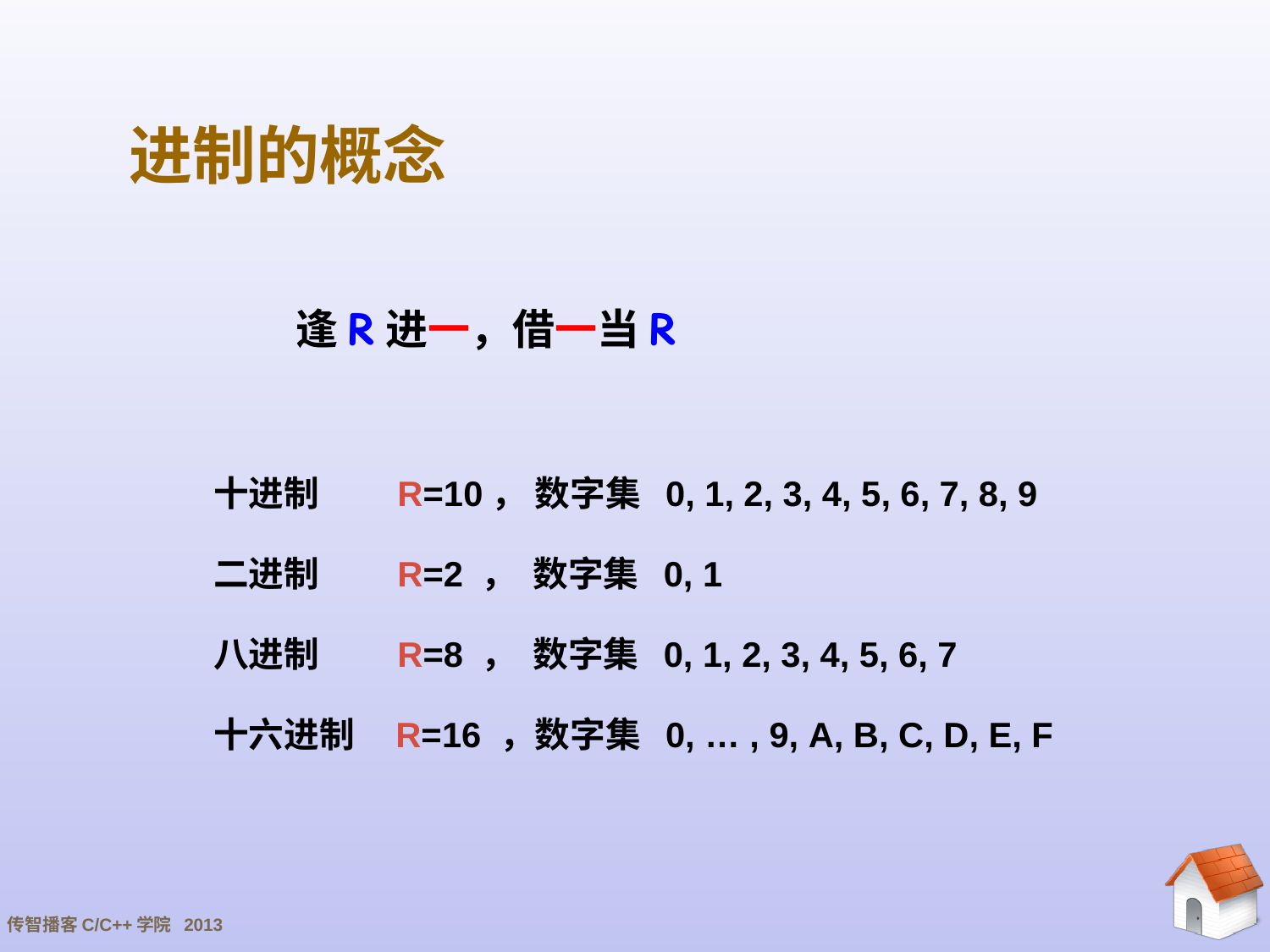

# 进制的概念
逢R进一，借一当R
十进制	      R=10， 数字集  0, 1, 2, 3, 4, 5, 6, 7, 8, 9
二进制	      R=2 ，  数字集  0, 1
八进制	      R=8 ，  数字集  0, 1, 2, 3, 4, 5, 6, 7
十六进制    R=16 ，数字集  0, … , 9, A, B, C, D, E, F